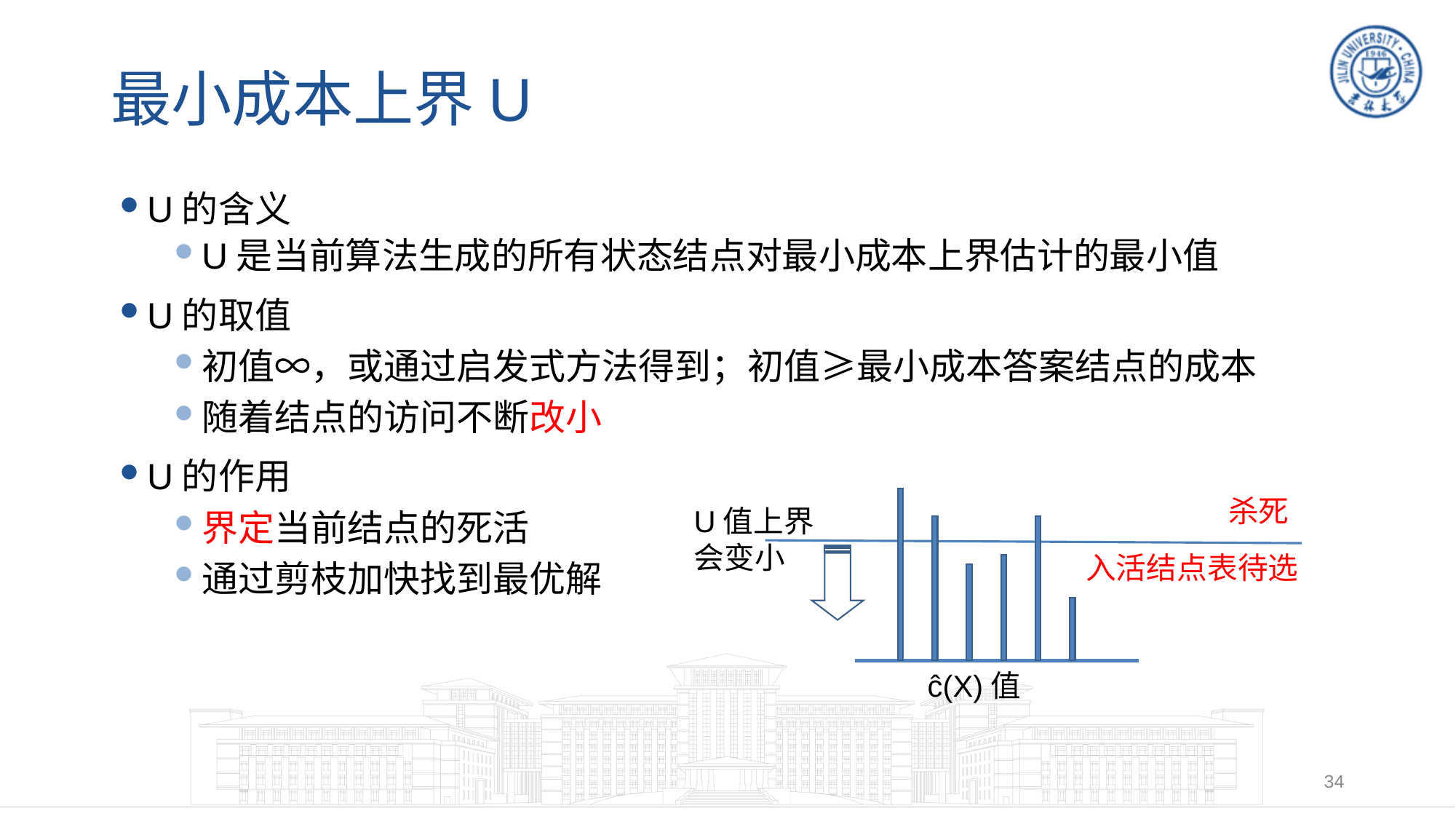

最小成本上界U
U的含义
U是当前算法生成的所有状态结点对最小成本上界估计的最小值
U的取值
初值∞，或通过启发式方法得到；初值≥最小成本答案结点的成本
随着结点的访问不断改小
U的作用
界定当前结点的死活
通过剪枝加快找到最优解
杀死

U值上界
会变小

入活结点表待选

ĉ(X)值
34